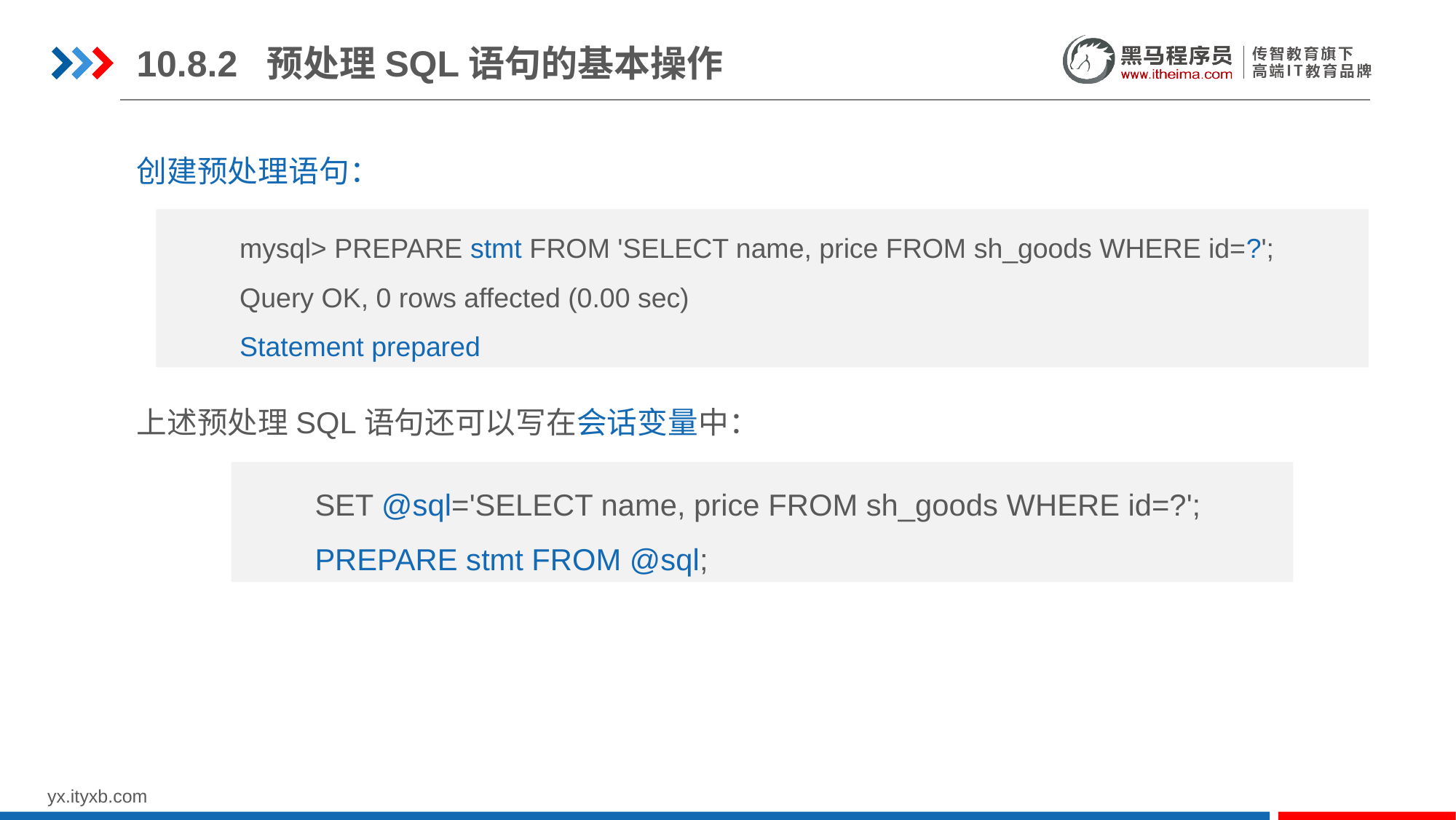

10.8.2  预处理SQL语句的基本操作
创建预处理语句：
mysql> PREPARE stmt FROM 'SELECT name, price FROM sh_goods WHERE id=?';
Query OK, 0 rows affected (0.00 sec)
Statement prepared
上述预处理SQL语句还可以写在会话变量中：
SET @sql='SELECT name, price FROM sh_goods WHERE id=?';
PREPARE stmt FROM @sql;